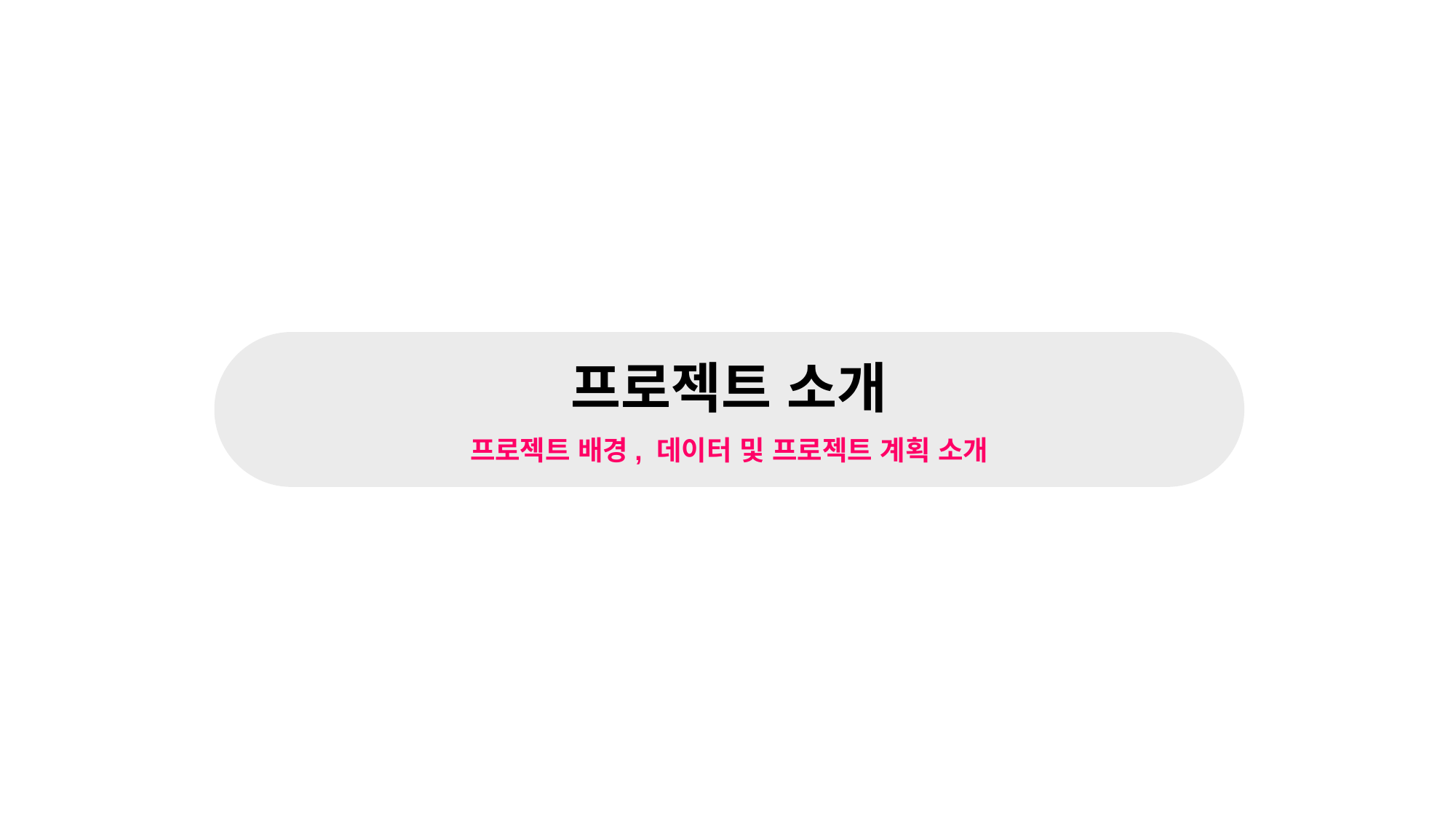

프로젝트 소개

프로젝트 배경, 데이터 및 프로젝트 계획 소개